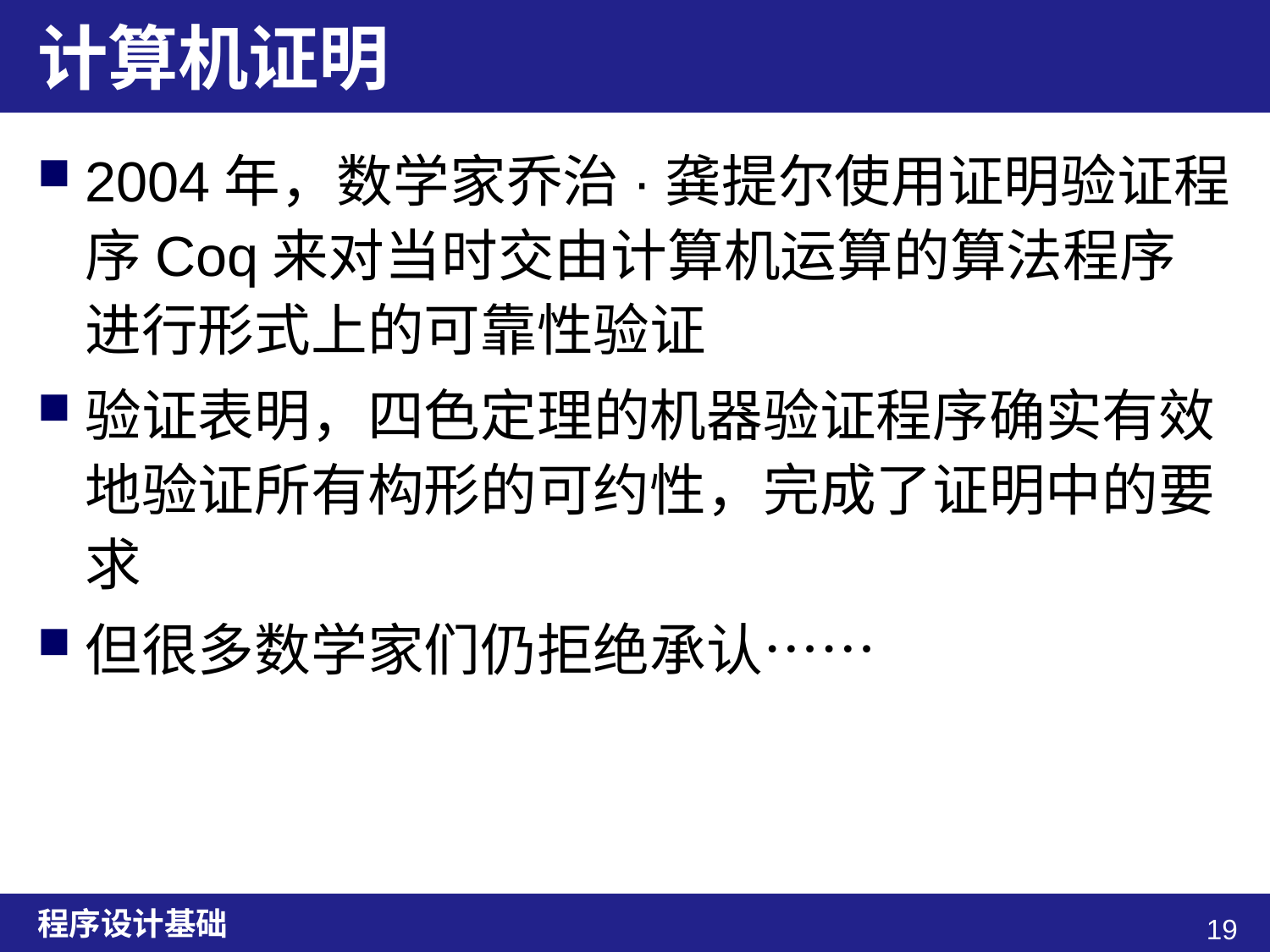

# 计算机证明
2004年，数学家乔治·龚提尔使用证明验证程序Coq来对当时交由计算机运算的算法程序进行形式上的可靠性验证
验证表明，四色定理的机器验证程序确实有效地验证所有构形的可约性，完成了证明中的要求
但很多数学家们仍拒绝承认……